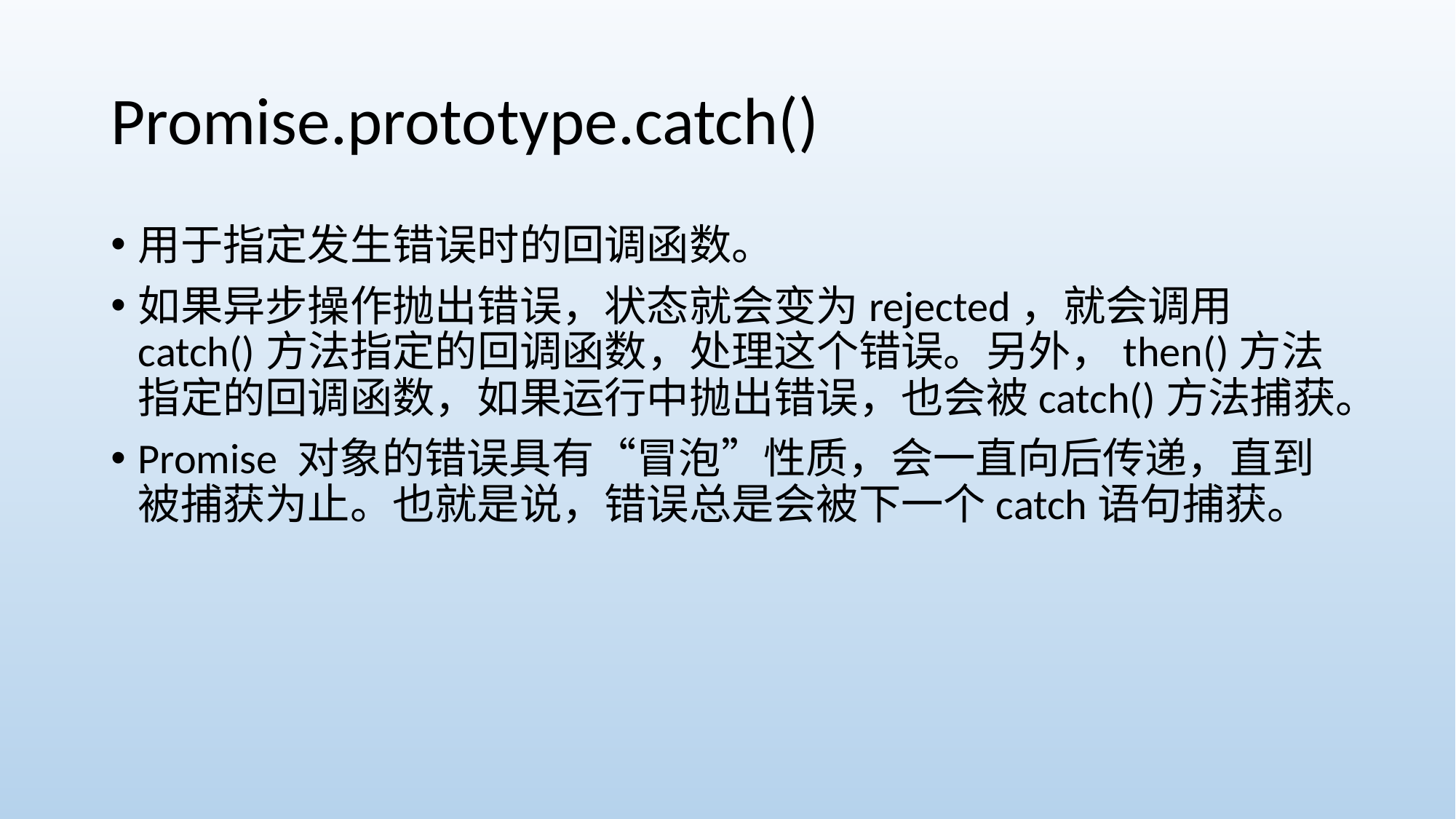

# Promise.prototype.catch()
用于指定发生错误时的回调函数。
如果异步操作抛出错误，状态就会变为rejected，就会调用catch()方法指定的回调函数，处理这个错误。另外，then()方法指定的回调函数，如果运行中抛出错误，也会被catch()方法捕获。
Promise 对象的错误具有“冒泡”性质，会一直向后传递，直到被捕获为止。也就是说，错误总是会被下一个catch语句捕获。